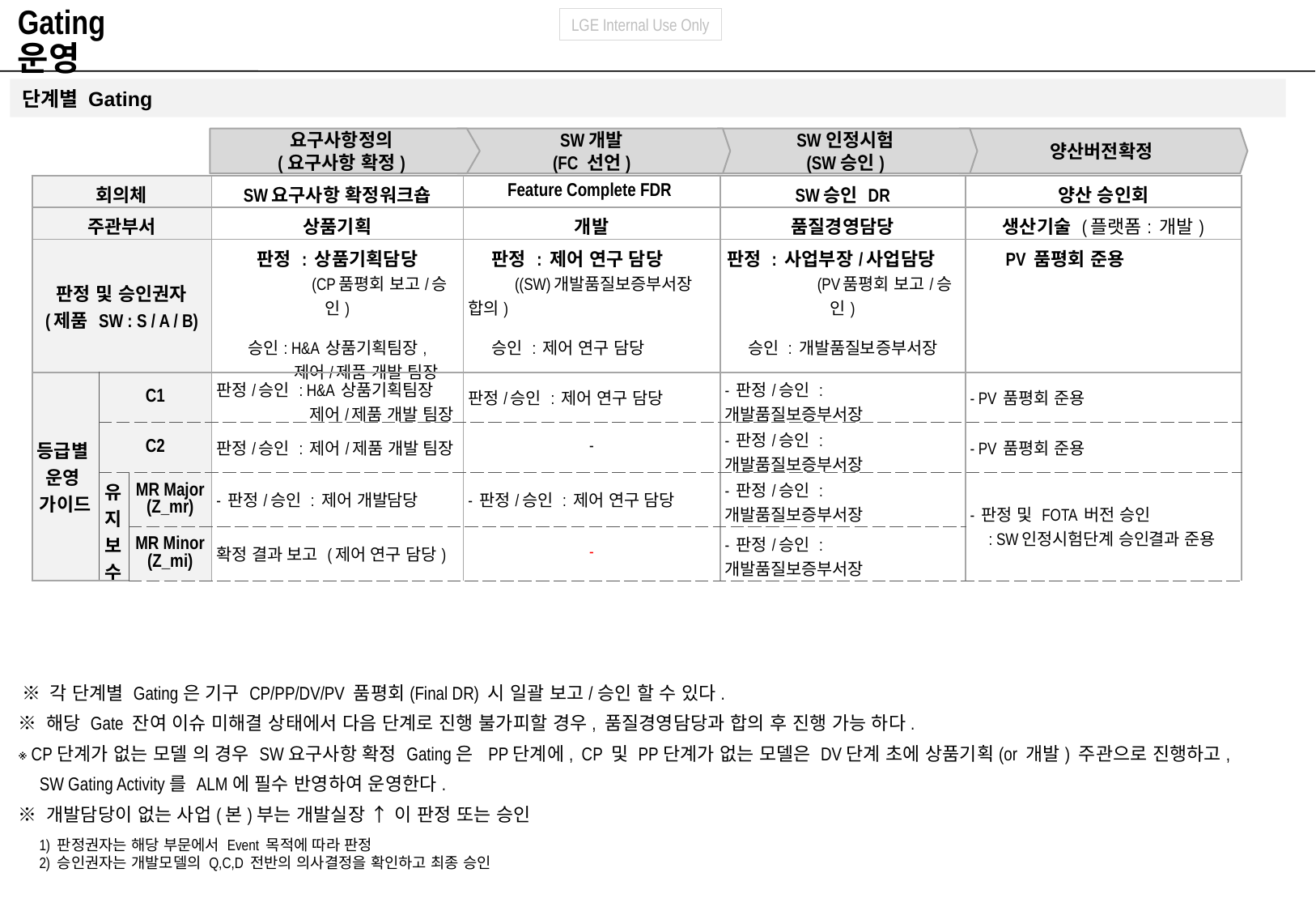

# Gating 운영
단계별 Gating
요구사항정의
(요구사항 확정)
SW개발
(FC 선언)
SW인정시험
(SW승인)
양산버전확정
| 회의체 |  |  | SW요구사항 확정워크숍 | Feature Complete FDR | SW승인 DR | 양산 승인회 |
| --- | --- | --- | --- | --- | --- | --- |
| 주관부서 |  |  | 상품기획 | 개발 | 품질경영담당 | 생산기술 (플랫폼: 개발) |
| 판정 및 승인권자 (제품 SW : S / A / B) |  |  | 판정 : 상품기획담당 (CP품평회 보고/승인) 승인: H&A 상품기획팀장, 제어/제품 개발 팀장 | 판정 : 제어 연구 담당 ((SW)개발품질보증부서장 합의) 승인 : 제어 연구 담당 | 판정 : 사업부장/사업담당 (PV품평회 보고/승인) 승인 : 개발품질보증부서장 | PV 품평회 준용 |
| 등급별 운영 가이드 | C1 |  | 판정/승인 : H&A 상품기획팀장 제어/제품 개발 팀장 | 판정/승인 : 제어 연구 담당 | - 판정/승인 : 개발품질보증부서장 | - PV 품평회 준용 |
|  | C2 |  | 판정/승인 : 제어/제품 개발 팀장 | - | - 판정/승인 : 개발품질보증부서장 | - PV 품평회 준용 |
|  | 유 지 보 수 | MR Major (Z\_mr) | - 판정/승인 : 제어 개발담당 | - 판정/승인 : 제어 연구 담당 | - 판정/승인 : 개발품질보증부서장 | - 판정 및 FOTA 버전 승인 : SW인정시험단계 승인결과 준용 |
|  |  | MR Minor (Z\_mi) | 확정 결과 보고 (제어 연구 담당) | - | - 판정/승인 : 개발품질보증부서장 |  |
 ※ 각 단계별 Gating은 기구 CP/PP/DV/PV 품평회(Final DR) 시 일괄 보고/승인 할 수 있다.
※ 해당 Gate 잔여 이슈 미해결 상태에서 다음 단계로 진행 불가피할 경우, 품질경영담당과 합의 후 진행 가능 하다.
※ CP단계가 없는 모델 의 경우 SW요구사항 확정 Gating은  PP단계에,  CP 및 PP단계가 없는 모델은 DV단계 초에 상품기획(or 개발) 주관으로 진행하고,
     SW Gating Activity를 ALM에 필수 반영하여 운영한다.
※ 개발담당이 없는 사업(본)부는 개발실장 ↑ 이 판정 또는 승인
1) 판정권자는 해당 부문에서 Event 목적에 따라 판정
2) 승인권자는 개발모델의 Q,C,D 전반의 의사결정을 확인하고 최종 승인